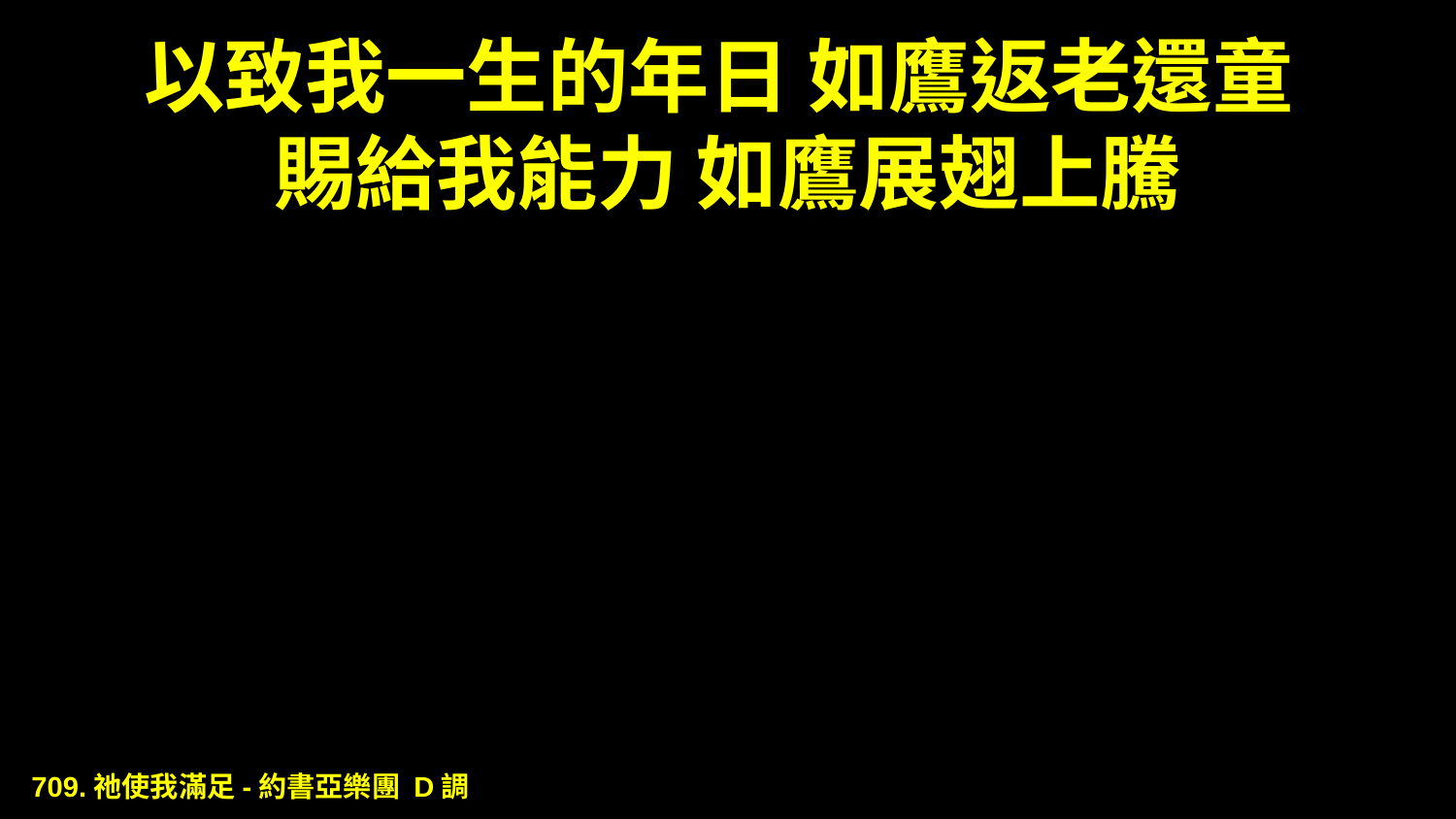

# 以致我一生的年日 如鷹返老還童 賜給我能力 如鷹展翅上騰
709.祂使我滿足-約書亞樂團 D調